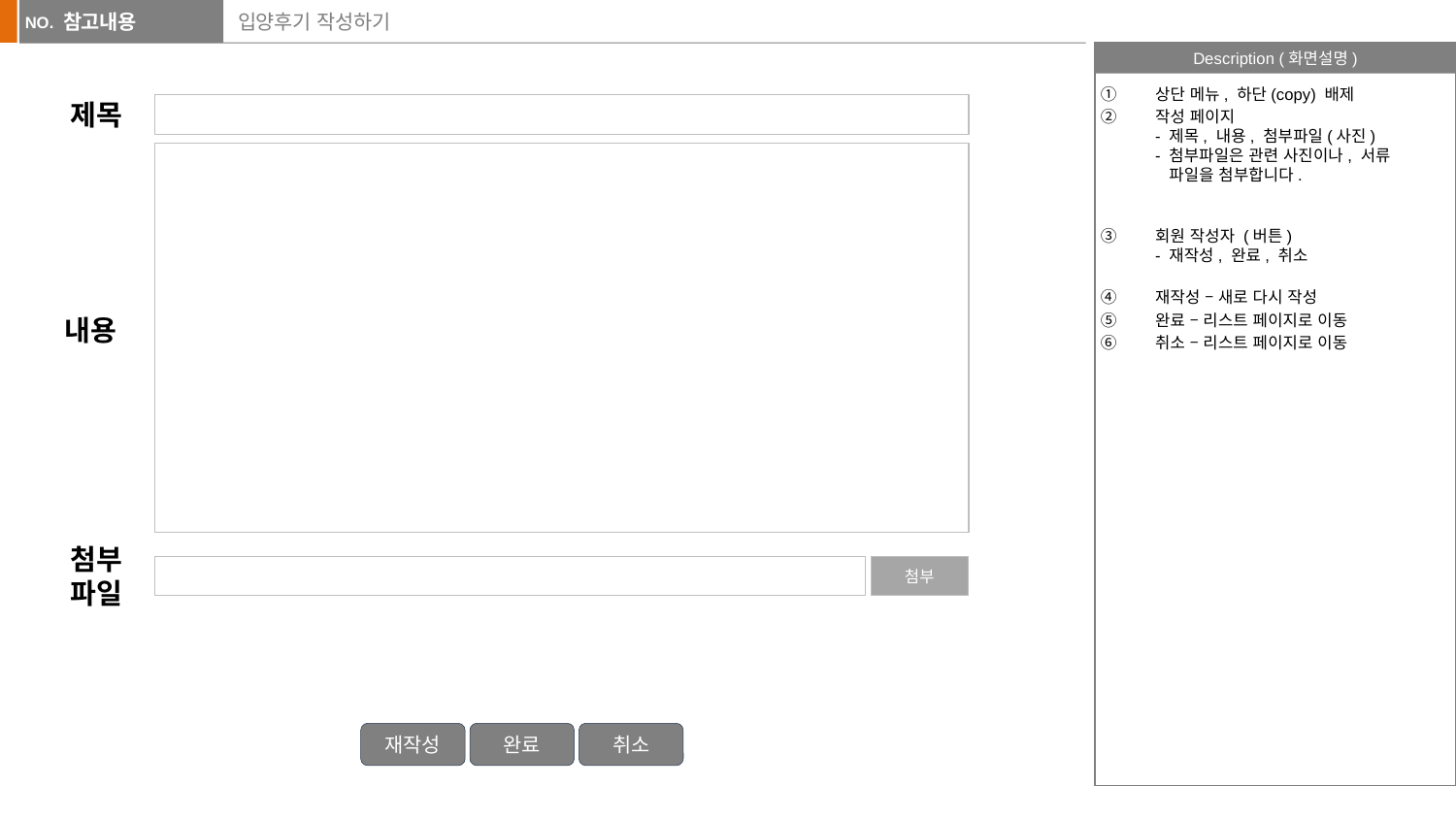

참고내용
# 입양후기 작성하기
상단 메뉴, 하단(copy) 배제
작성 페이지
- 제목, 내용, 첨부파일(사진)
- 첨부파일은 관련 사진이나, 서류
   파일을 첨부합니다.
회원 작성자 (버튼)
- 재작성, 완료, 취소
재작성 – 새로 다시 작성
완료 – 리스트 페이지로 이동
취소 – 리스트 페이지로 이동

제목

내용
첨부
파일

첨부
취소
재작성
완료